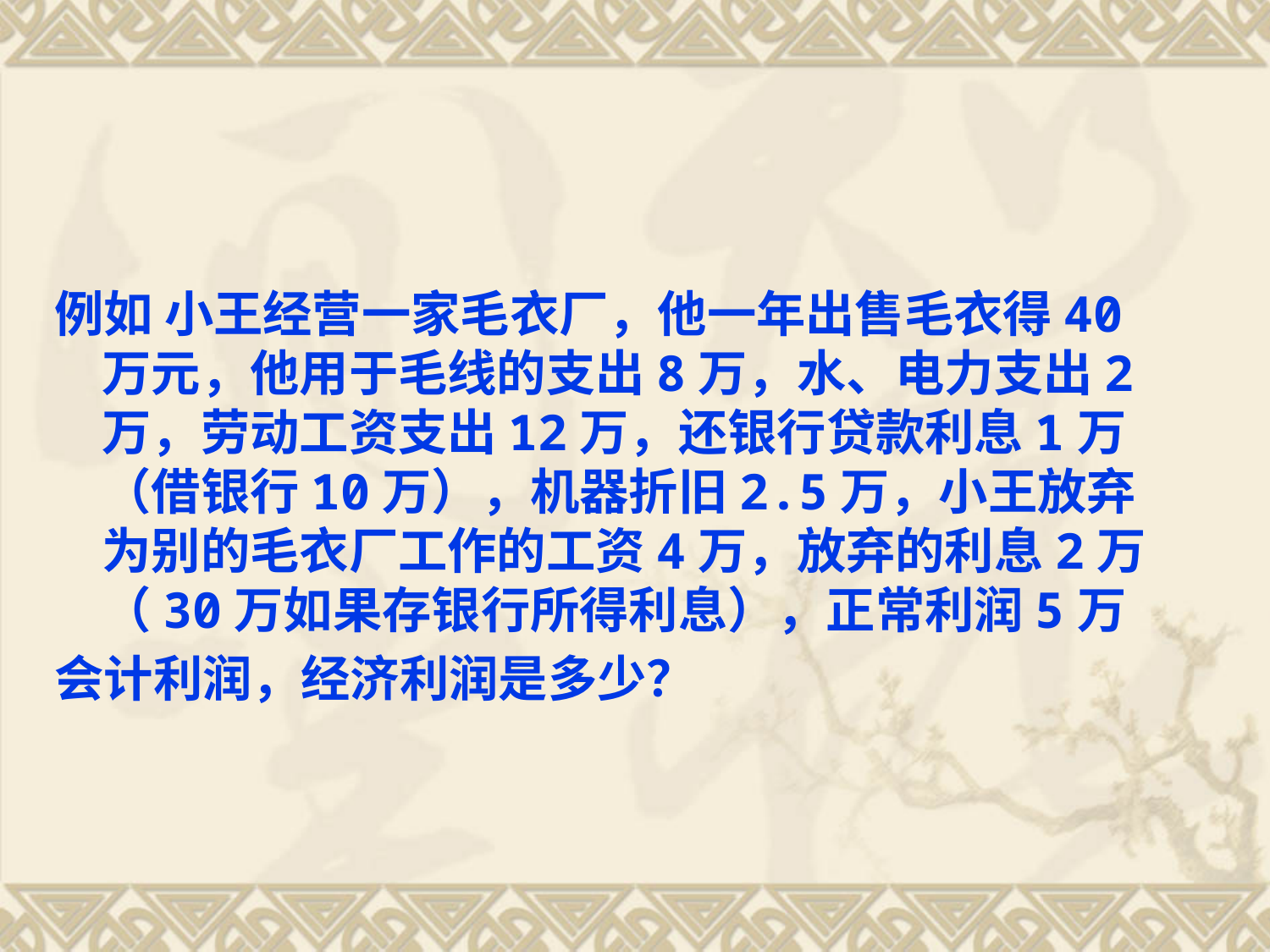

例如 小王经营一家毛衣厂，他一年出售毛衣得40万元，他用于毛线的支出8万，水、电力支出2万，劳动工资支出12万，还银行贷款利息1万（借银行10万），机器折旧2.5万，小王放弃为别的毛衣厂工作的工资4万，放弃的利息2万（30万如果存银行所得利息），正常利润5万
会计利润，经济利润是多少？